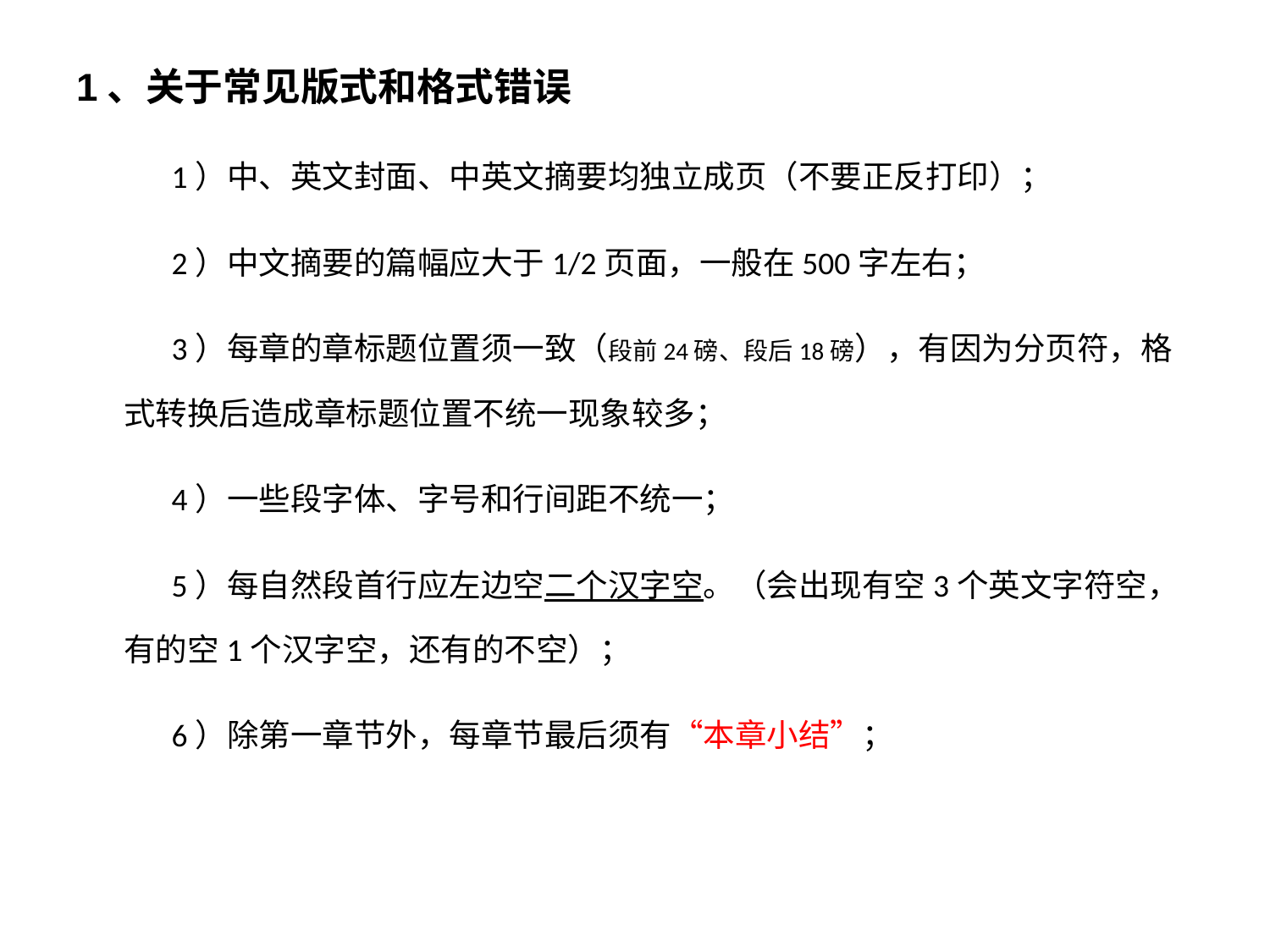

1、关于常见版式和格式错误
1）中、英文封面、中英文摘要均独立成页（不要正反打印）；
2）中文摘要的篇幅应大于1/2页面，一般在500字左右；
3）每章的章标题位置须一致（段前24磅、段后18磅），有因为分页符，格式转换后造成章标题位置不统一现象较多；
4）一些段字体、字号和行间距不统一；
5）每自然段首行应左边空二个汉字空。（会出现有空3个英文字符空，有的空1个汉字空，还有的不空）；
6）除第一章节外，每章节最后须有“本章小结”；